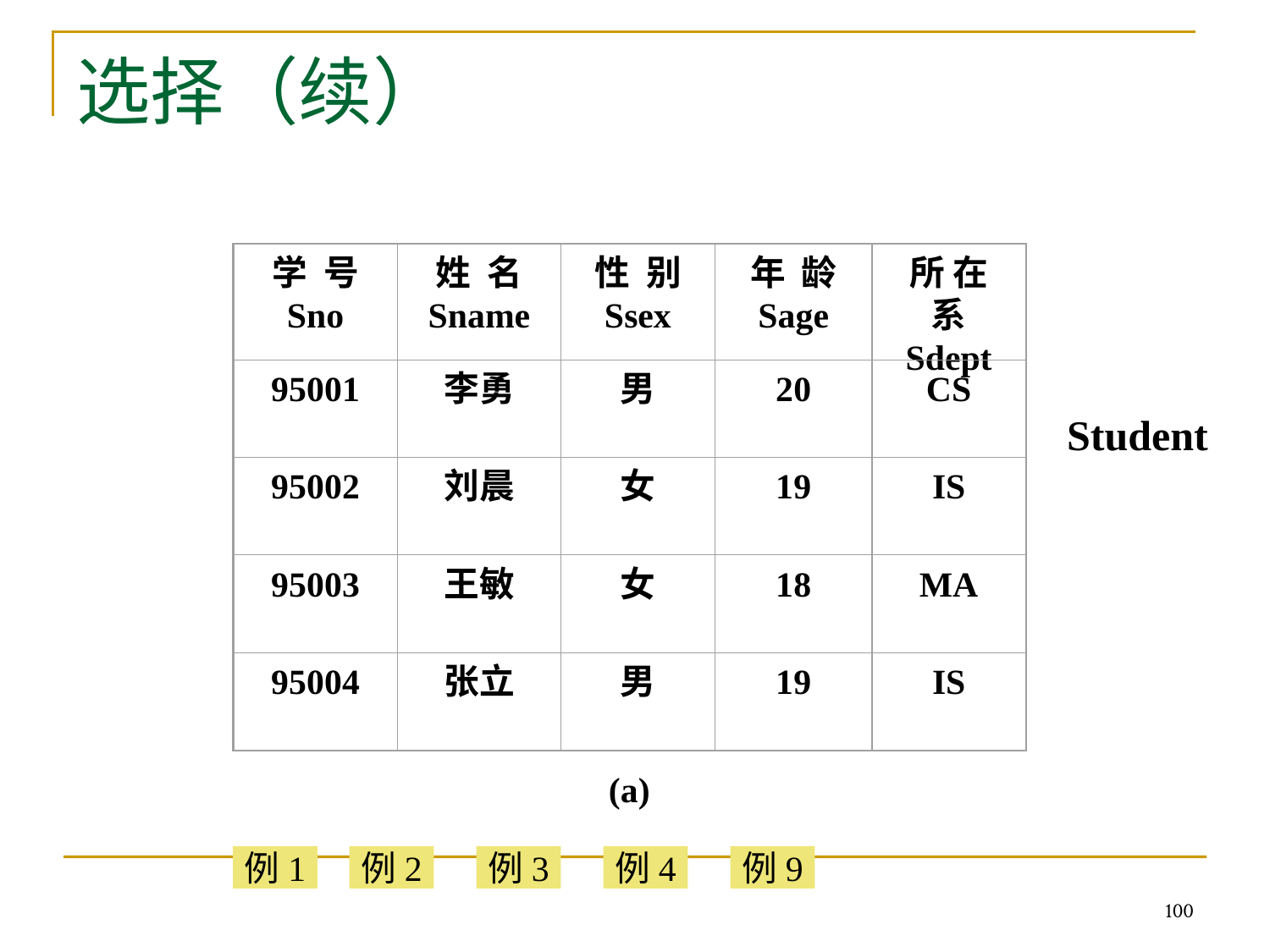

# 选择（续）

学  号
Sno

姓  名
Sname

性  别
Ssex

年  龄
Sage

所 在 系
Sdept

95001

李勇

男

20

CS

95002

刘晨

女

19

IS

95003

王敏

女

18

MA

95004

张立

男

19

IS

 Student
(a)

例1
例2
例3
例4
例9
100